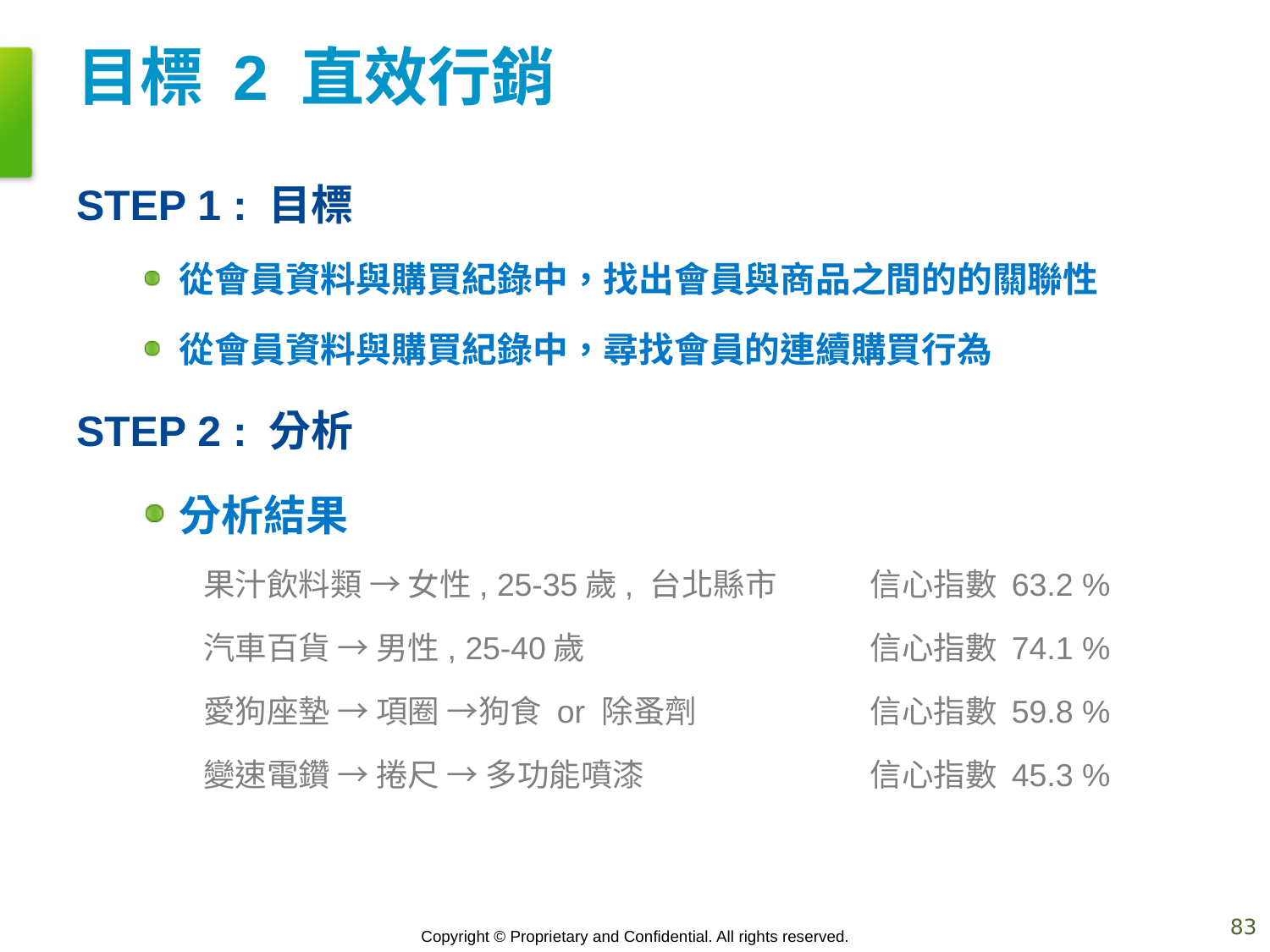

# 目標 2 直效行銷
STEP 1 : 目標
從會員資料與購買紀錄中，找出會員與商品之間的的關聯性
從會員資料與購買紀錄中，尋找會員的連續購買行為
STEP 2 : 分析
分析結果
果汁飲料類 → 女性, 25-35歲, 台北縣市	信心指數 63.2 %
汽車百貨 → 男性, 25-40歲			信心指數 74.1 %
愛狗座墊 → 項圈 →狗食 or 除蚤劑		信心指數 59.8 %
變速電鑽 → 捲尺 → 多功能噴漆		信心指數 45.3 %
83